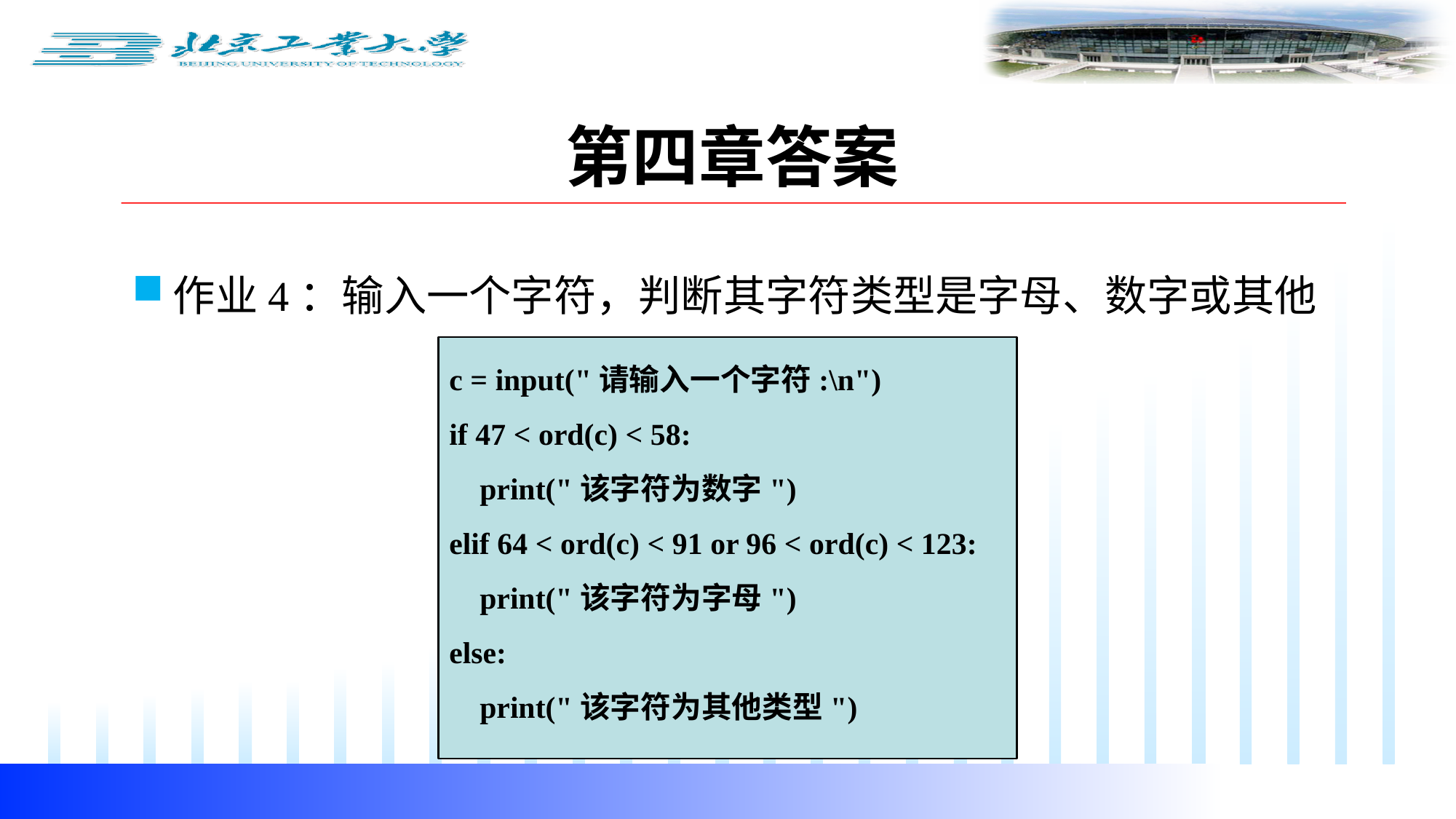

第四章答案
作业4：输入一个字符，判断其字符类型是字母、数字或其他
c = input("请输入一个字符:\n")
if 47 < ord(c) < 58:
    print("该字符为数字")
elif 64 < ord(c) < 91 or 96 < ord(c) < 123:
    print("该字符为字母")
else:
    print("该字符为其他类型")